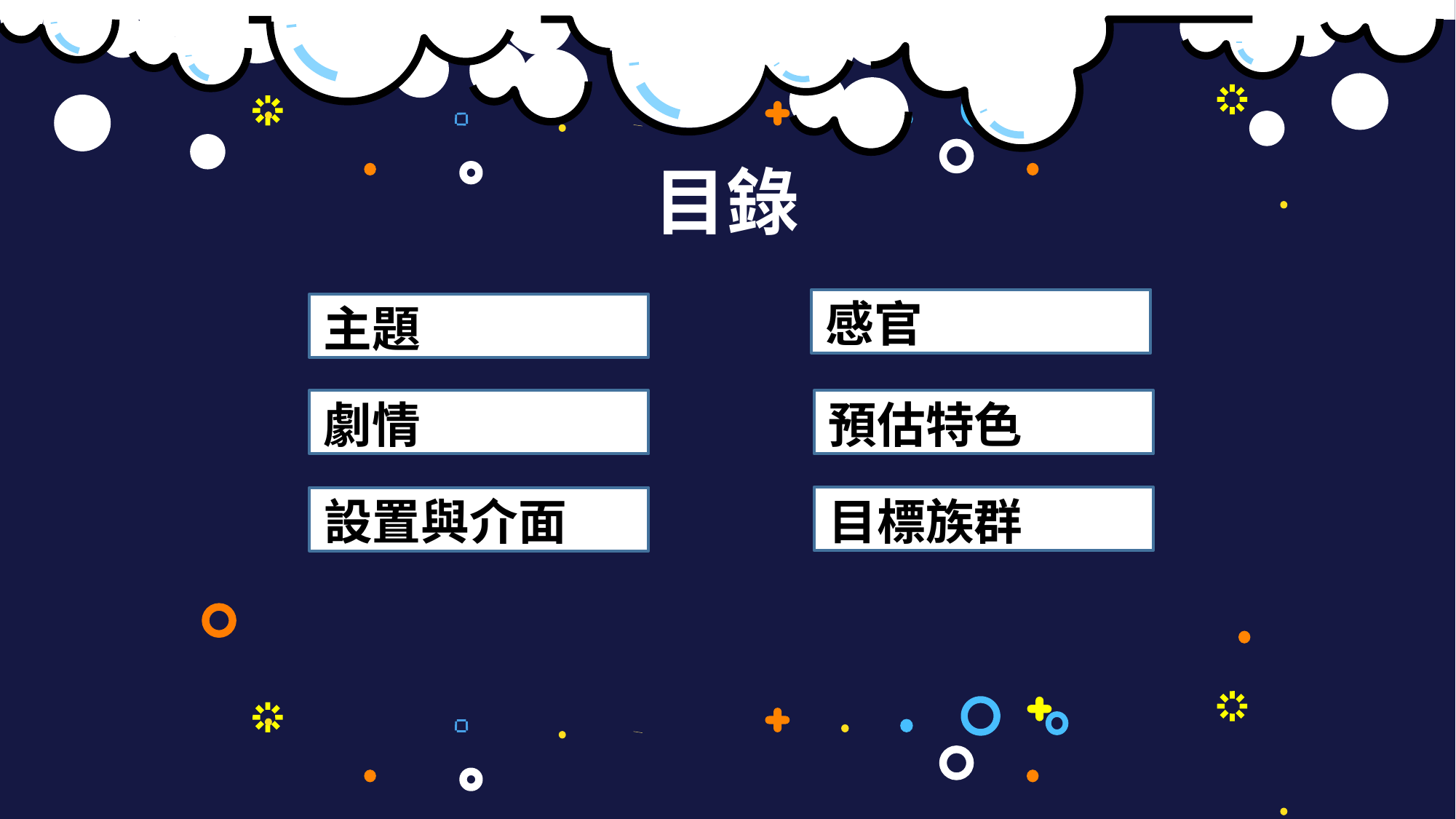

目錄
感官

主題

劇情

預估特色

目標族群

設置與介面